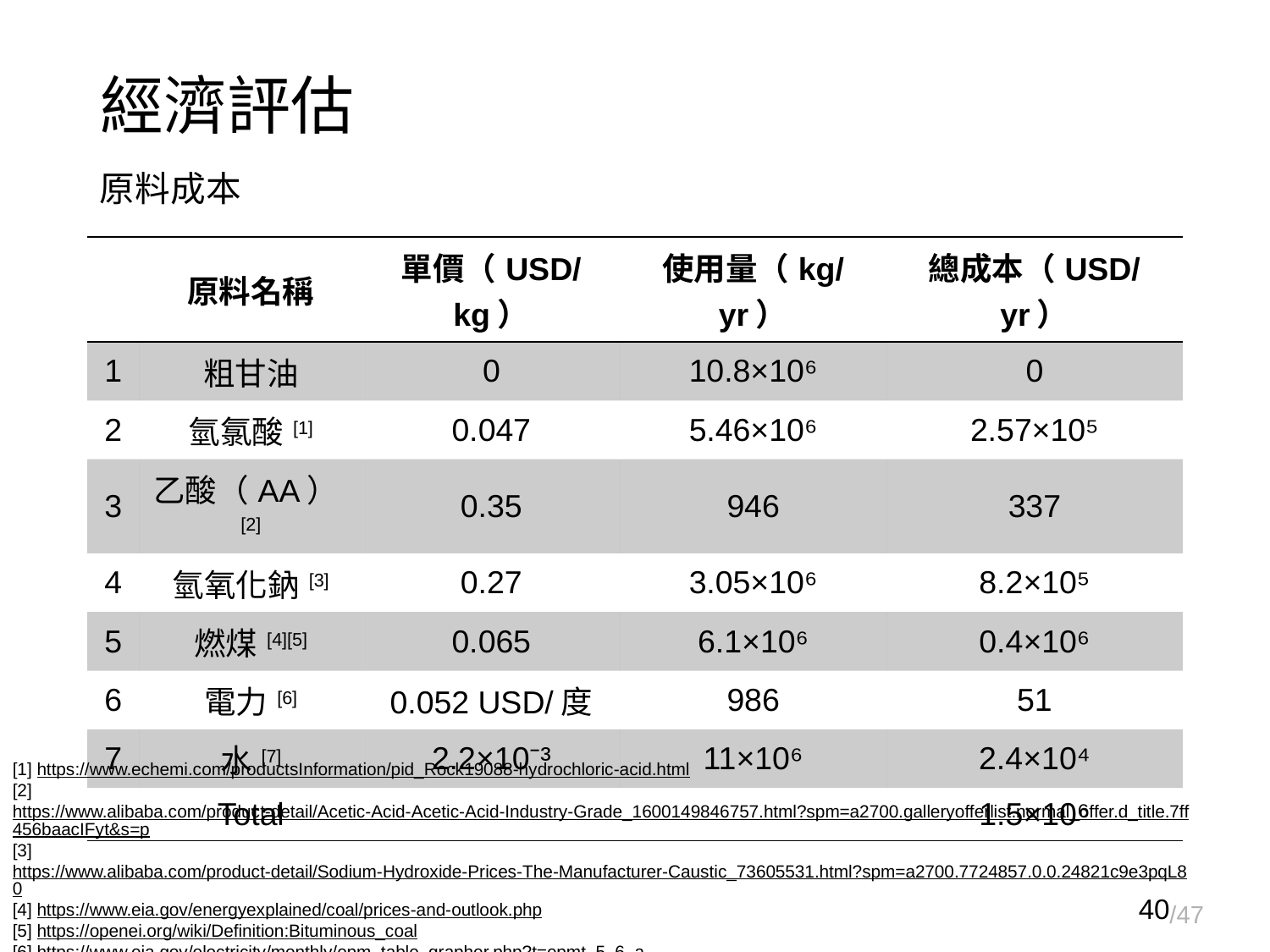

# 經濟評估
原料成本
|  | 原料名稱 | 單價（USD/kg） | 使用量（kg/yr） | 總成本（USD/yr） |
| --- | --- | --- | --- | --- |
| 1 | 粗甘油 | 0 | 10.8×10⁶ | 0 |
| 2 | 氫氯酸[1] | 0.047 | 5.46×10⁶ | 2.57×10⁵ |
| 3 | 乙酸（AA）[2] | 0.35 | 946 | 337 |
| 4 | 氫氧化鈉[3] | 0.27 | 3.05×10⁶ | 8.2×10⁵ |
| 5 | 燃煤[4][5] | 0.065 | 6.1×10⁶ | 0.4×10⁶ |
| 6 | 電力[6] | 0.052 USD/度 | 986 | 51 |
| 7 | 水[7] | 2.2×10⁻³ | 11×10⁶ | 2.4×10⁴ |
|  | Total |  |  | 1.5×10⁶ |
[1] https://www.echemi.com/productsInformation/pid_Rock19088-hydrochloric-acid.html
[2] https://www.alibaba.com/product-detail/Acetic-Acid-Acetic-Acid-Industry-Grade_1600149846757.html?spm=a2700.galleryofferlist.normal_offer.d_title.7ff456baacIFyt&s=p
[3] https://www.alibaba.com/product-detail/Sodium-Hydroxide-Prices-The-Manufacturer-Caustic_73605531.html?spm=a2700.7724857.0.0.24821c9e3pqL80
[4] https://www.eia.gov/energyexplained/coal/prices-and-outlook.php
[5] https://openei.org/wiki/Definition:Bituminous_coal
[6] https://www.eia.gov/electricity/monthly/epm_table_grapher.php?t=epmt_5_6_a
[7] https://www.tml.org/229/Water-Wastewater-Survey-Results
40
/47